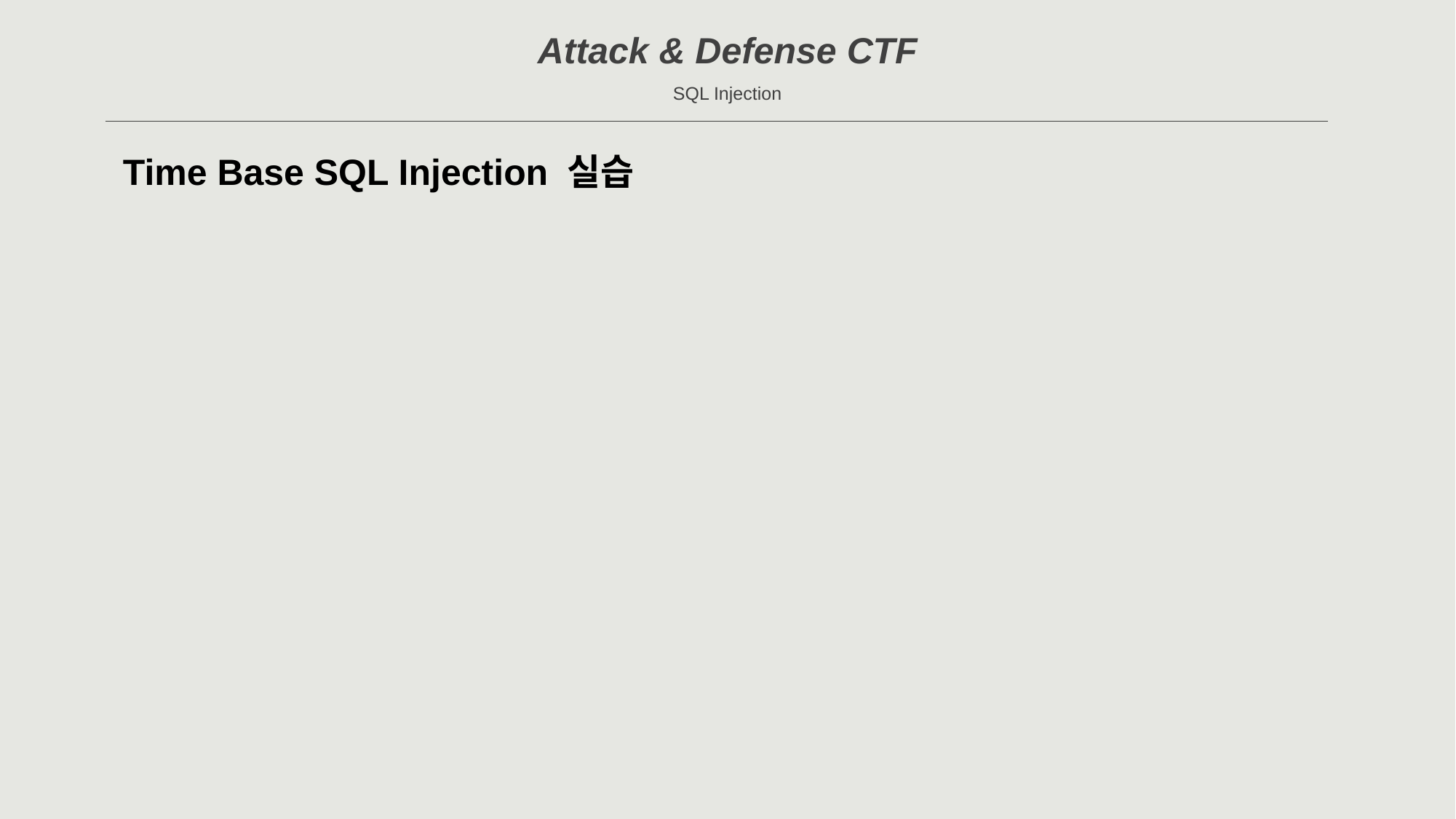

Attack & Defense CTF
SQL Injection
Time Base SQL Injection 실습